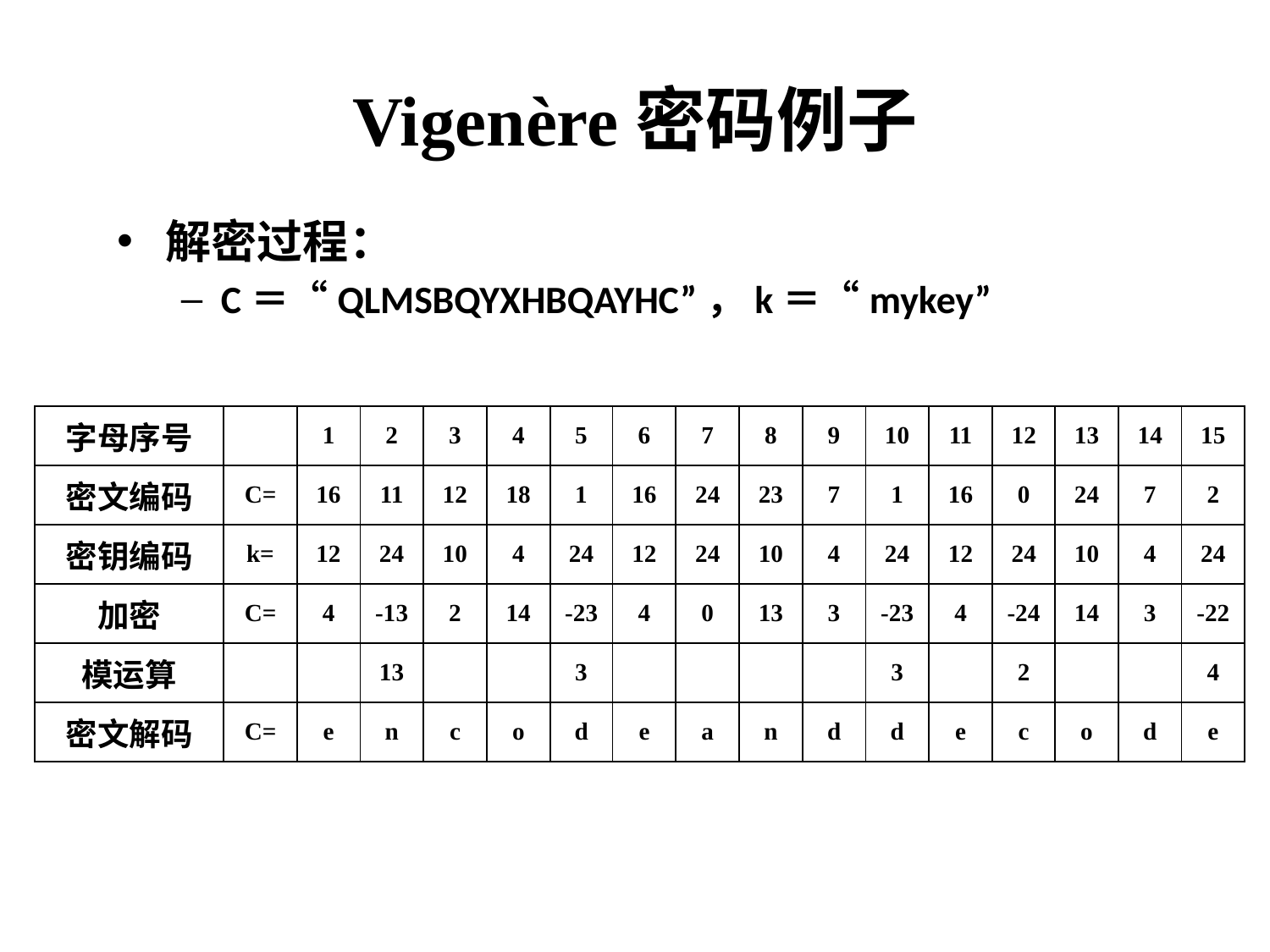

# Vigenère密码例子
解密过程：
C＝“QLMSBQYXHBQAYHC”，k＝“mykey”
| 字母序号 |  | 1 | 2 | 3 | 4 | 5 | 6 | 7 | 8 | 9 | 10 | 11 | 12 | 13 | 14 | 15 |
| --- | --- | --- | --- | --- | --- | --- | --- | --- | --- | --- | --- | --- | --- | --- | --- | --- |
| 密文编码 | C= | 16 | 11 | 12 | 18 | 1 | 16 | 24 | 23 | 7 | 1 | 16 | 0 | 24 | 7 | 2 |
| 密钥编码 | k= | 12 | 24 | 10 | 4 | 24 | 12 | 24 | 10 | 4 | 24 | 12 | 24 | 10 | 4 | 24 |
| 加密 | C= | 4 | -13 | 2 | 14 | -23 | 4 | 0 | 13 | 3 | -23 | 4 | -24 | 14 | 3 | -22 |
| 模运算 |  |  | 13 |  |  | 3 |  |  |  |  | 3 |  | 2 |  |  | 4 |
| 密文解码 | C= | e | n | c | o | d | e | a | n | d | d | e | c | o | d | e |